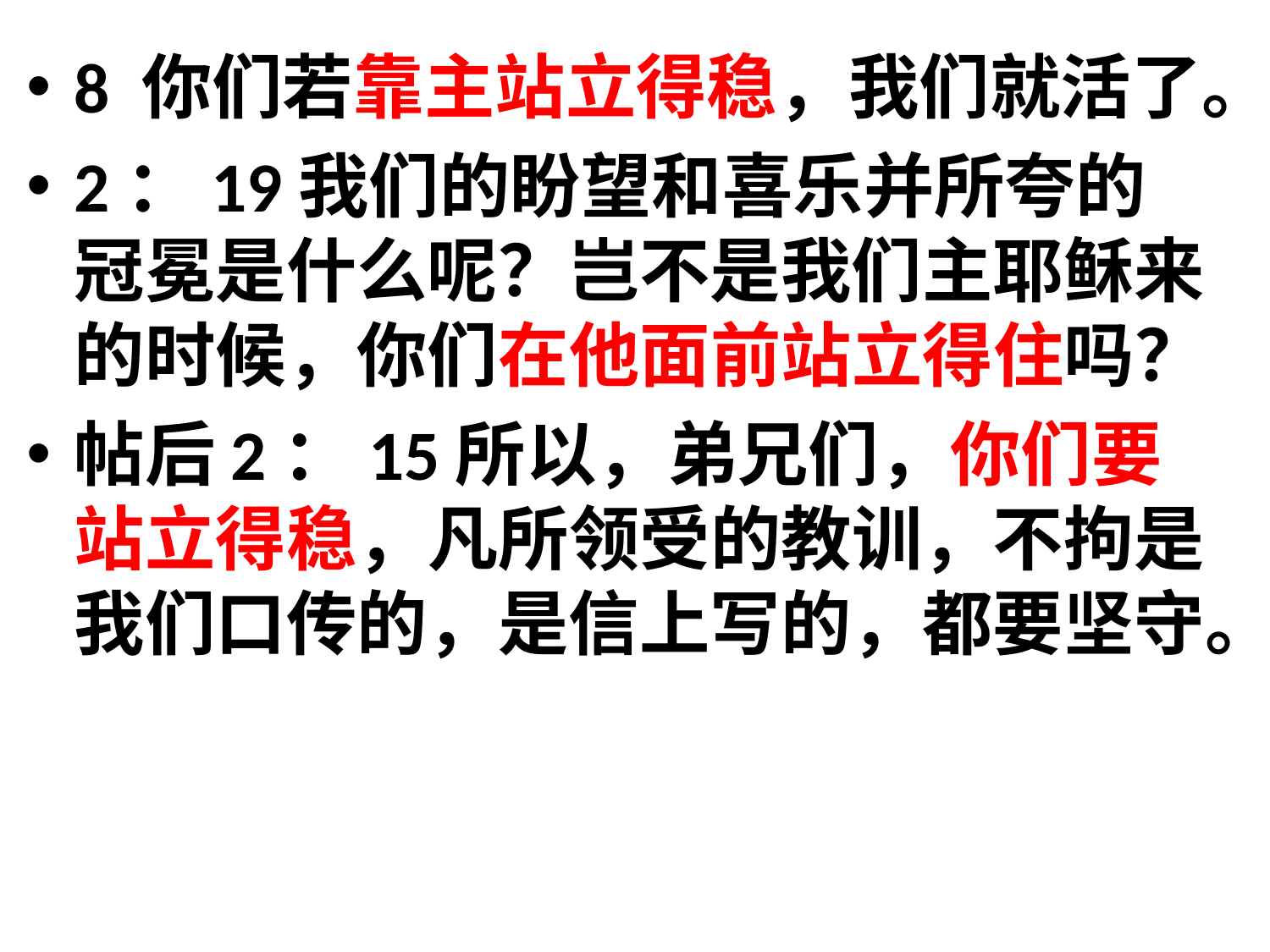

8 你们若靠主站立得稳，我们就活了。
2：19我们的盼望和喜乐并所夸的冠冕是什么呢？岂不是我们主耶稣来的时候，你们在他面前站立得住吗？
帖后2：15所以，弟兄们，你们要站立得稳，凡所领受的教训，不拘是我们口传的，是信上写的，都要坚守。